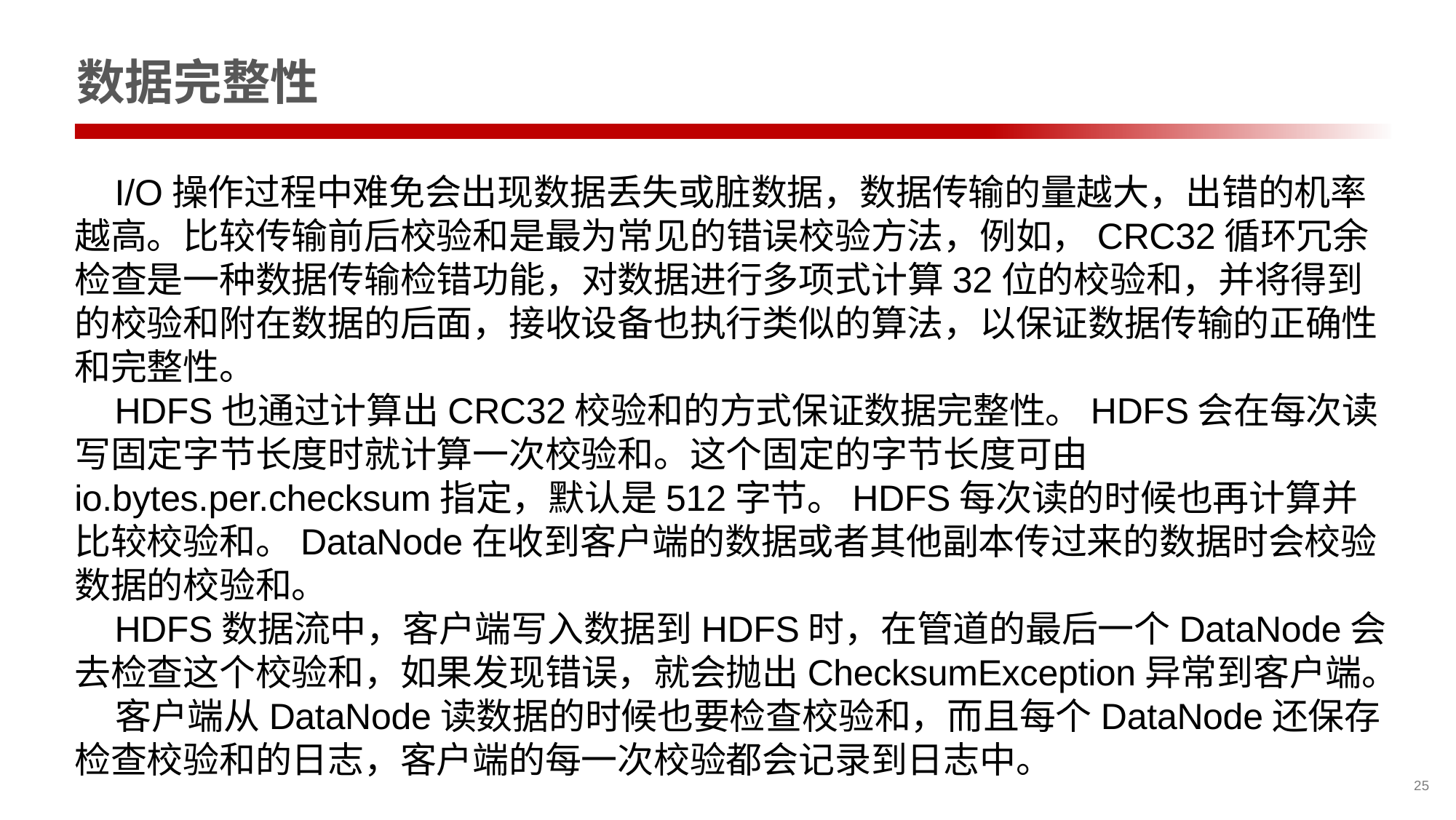

# 数据完整性

    I/O操作过程中难免会出现数据丢失或脏数据，数据传输的量越大，出错的机率越高。比较传输前后校验和是最为常见的错误校验方法，例如，CRC32循环冗余检查是一种数据传输检错功能，对数据进行多项式计算32位的校验和，并将得到的校验和附在数据的后面，接收设备也执行类似的算法，以保证数据传输的正确性和完整性。
    HDFS也通过计算出CRC32校验和的方式保证数据完整性。HDFS会在每次读写固定字节长度时就计算一次校验和。这个固定的字节长度可由io.bytes.per.checksum指定，默认是512字节。HDFS每次读的时候也再计算并比较校验和。DataNode在收到客户端的数据或者其他副本传过来的数据时会校验数据的校验和。
    HDFS数据流中，客户端写入数据到HDFS时，在管道的最后一个DataNode会去检查这个校验和，如果发现错误，就会抛出ChecksumException异常到客户端。
    客户端从DataNode读数据的时候也要检查校验和，而且每个DataNode还保存检查校验和的日志，客户端的每一次校验都会记录到日志中。
25